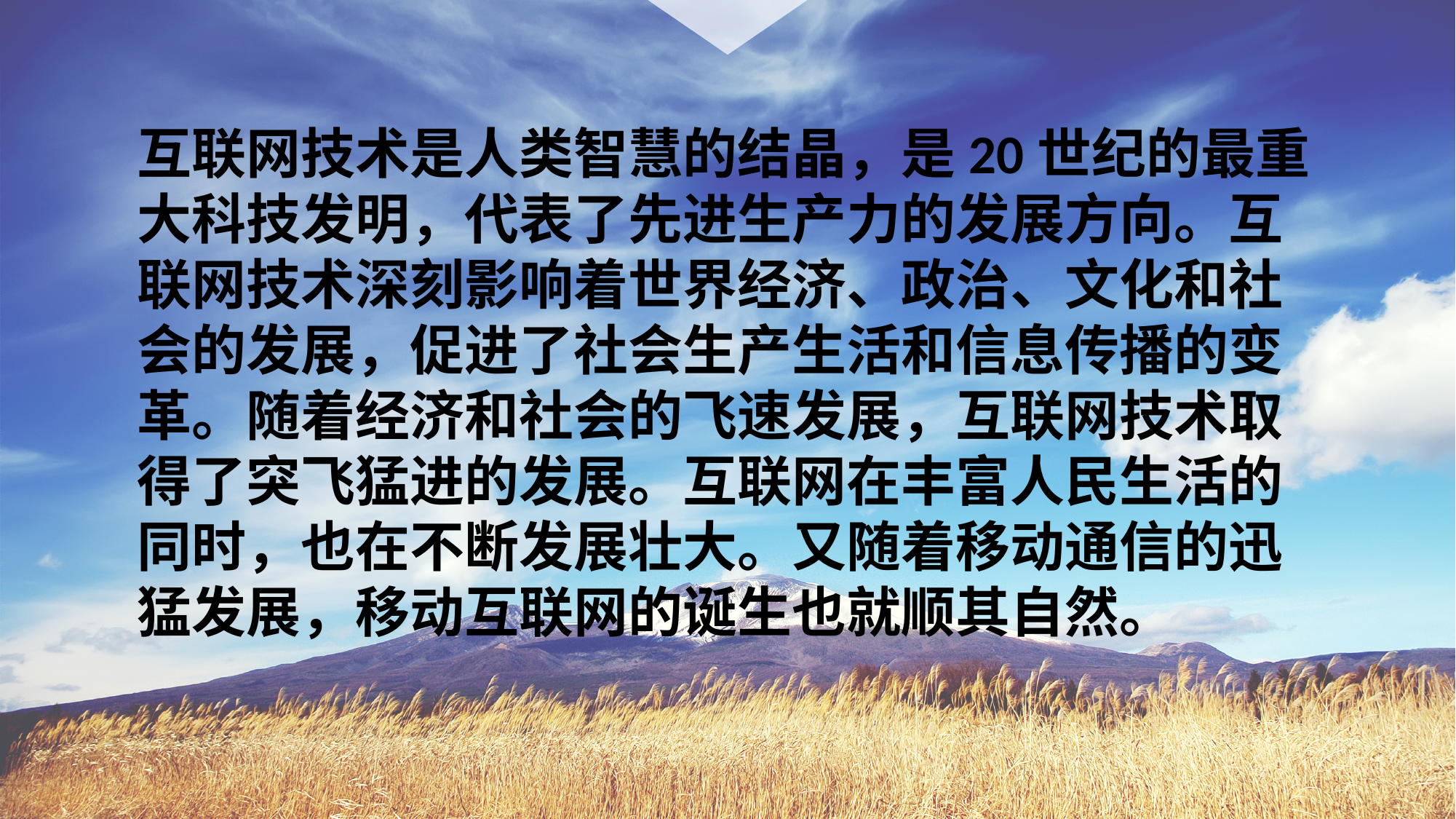

互联网技术是人类智慧的结晶，是20世纪的最重大科技发明，代表了先进生产力的发展方向。互联网技术深刻影响着世界经济、政治、文化和社会的发展，促进了社会生产生活和信息传播的变革。随着经济和社会的飞速发展，互联网技术取得了突飞猛进的发展。互联网在丰富人民生活的同时，也在不断发展壮大。又随着移动通信的迅猛发展，移动互联网的诞生也就顺其自然。